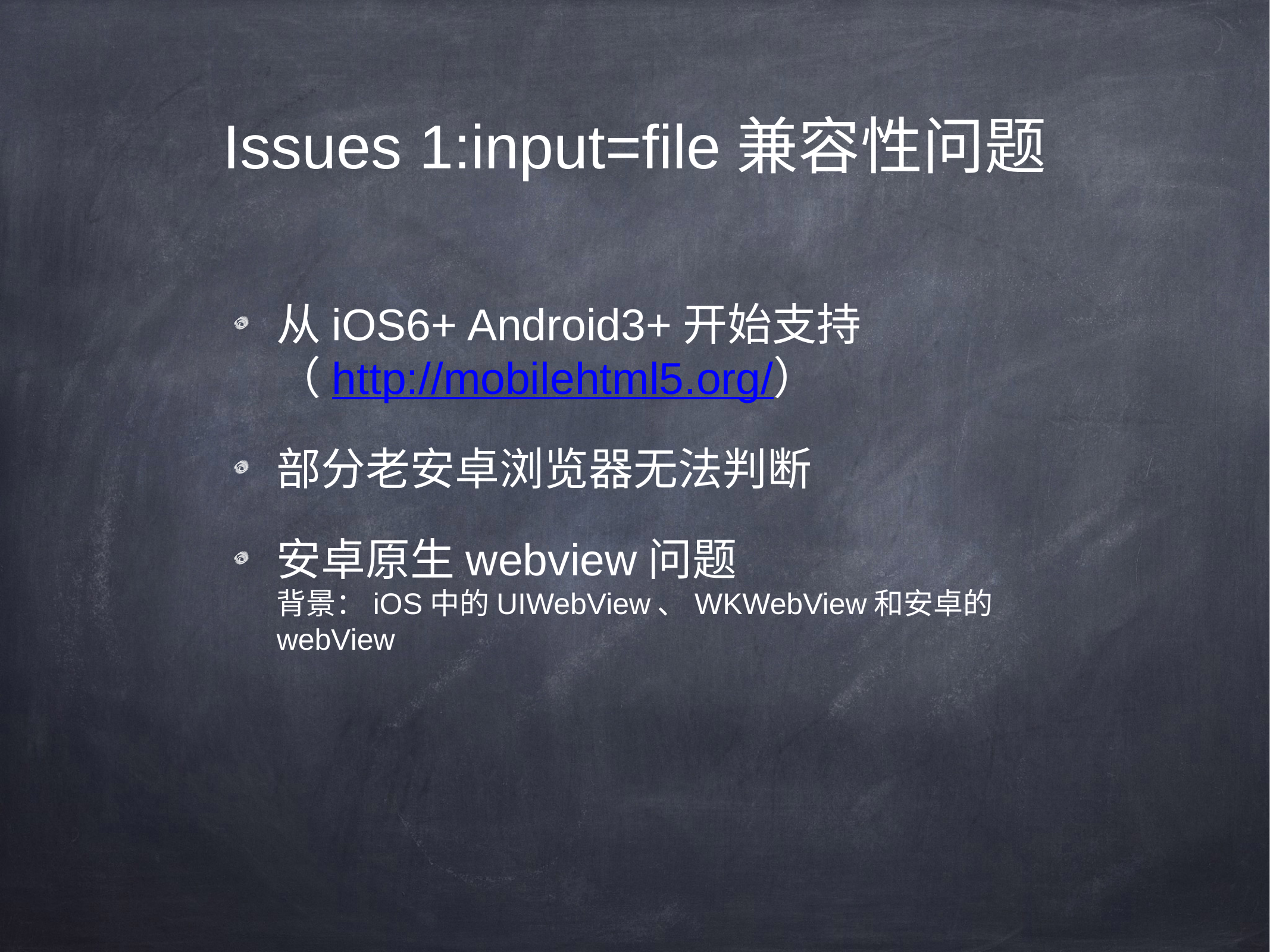

# Issues 1:input=file兼容性问题
从iOS6+ Android3+开始支持
（http://mobilehtml5.org/）
部分老安卓浏览器无法判断
安卓原生webview问题
背景：iOS中的UIWebView、WKWebView和安卓的webView